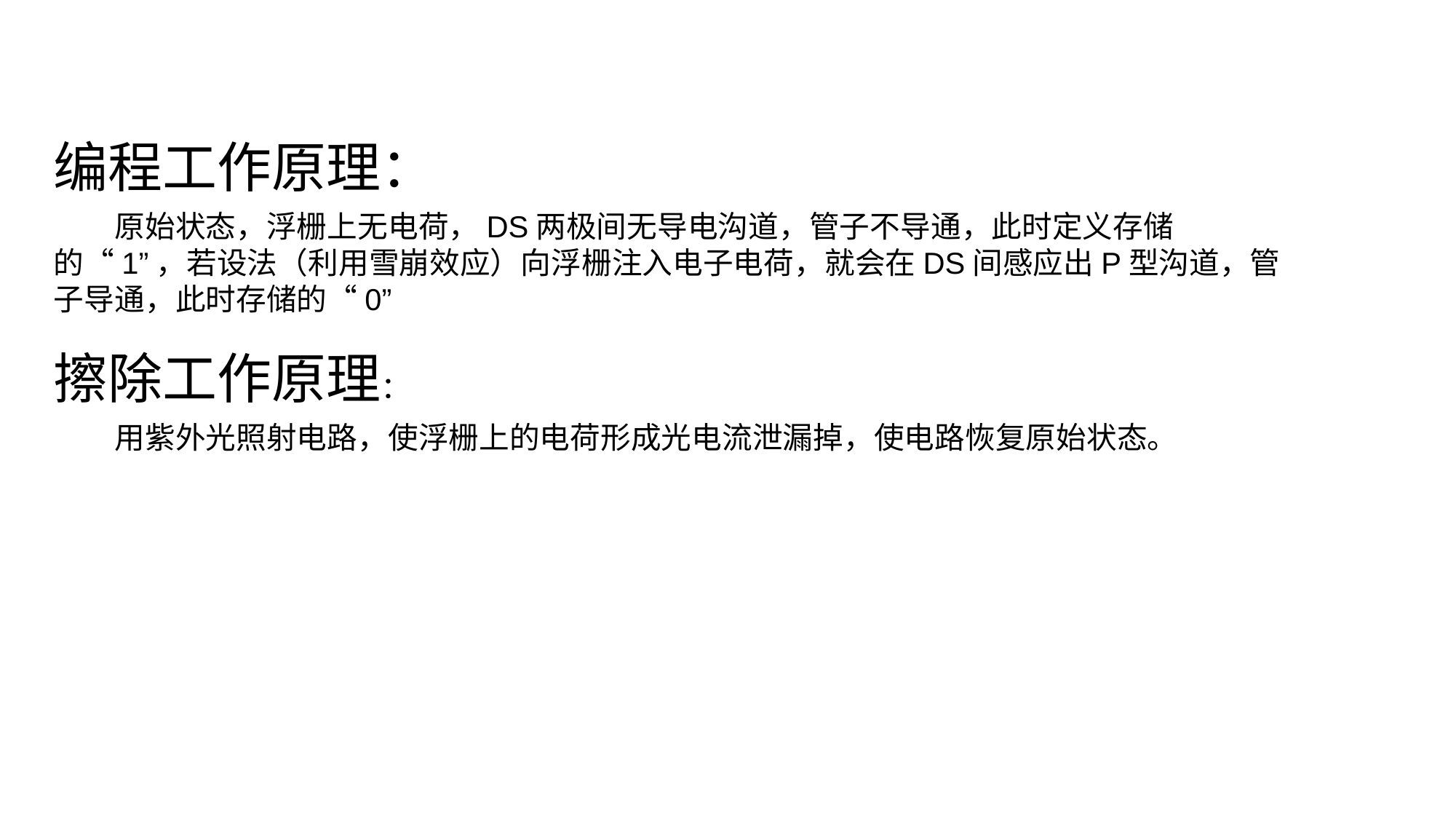

编程工作原理：
　　原始状态，浮栅上无电荷，DS两极间无导电沟道，管子不导通，此时定义存储的“1”，若设法（利用雪崩效应）向浮栅注入电子电荷，就会在DS间感应出P型沟道，管子导通，此时存储的“0”
擦除工作原理：
　　用紫外光照射电路，使浮栅上的电荷形成光电流泄漏掉，使电路恢复原始状态。